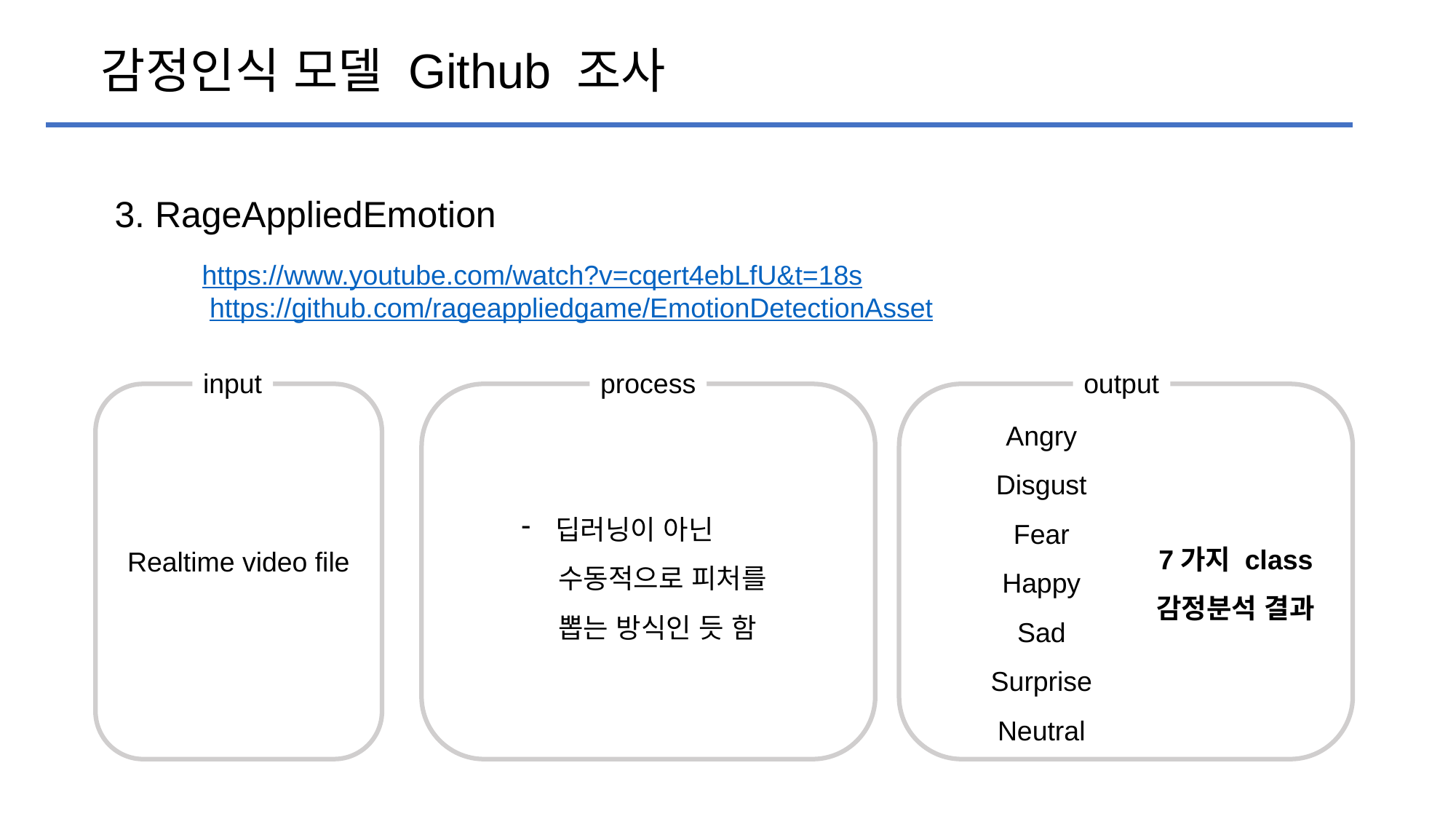

감정인식 모델 Github 조사
3. RageAppliedEmotion
https://www.youtube.com/watch?v=cqert4ebLfU&t=18s
 https://github.com/rageappliedgame/EmotionDetectionAsset

input
process
output

Angry
Disgust
Fear
Happy
Sad
Surprise
Neutral

Realtime video file
딥러닝이 아닌
    수동적으로 피처를
    뽑는 방식인 듯 함
7가지 class
감정분석 결과